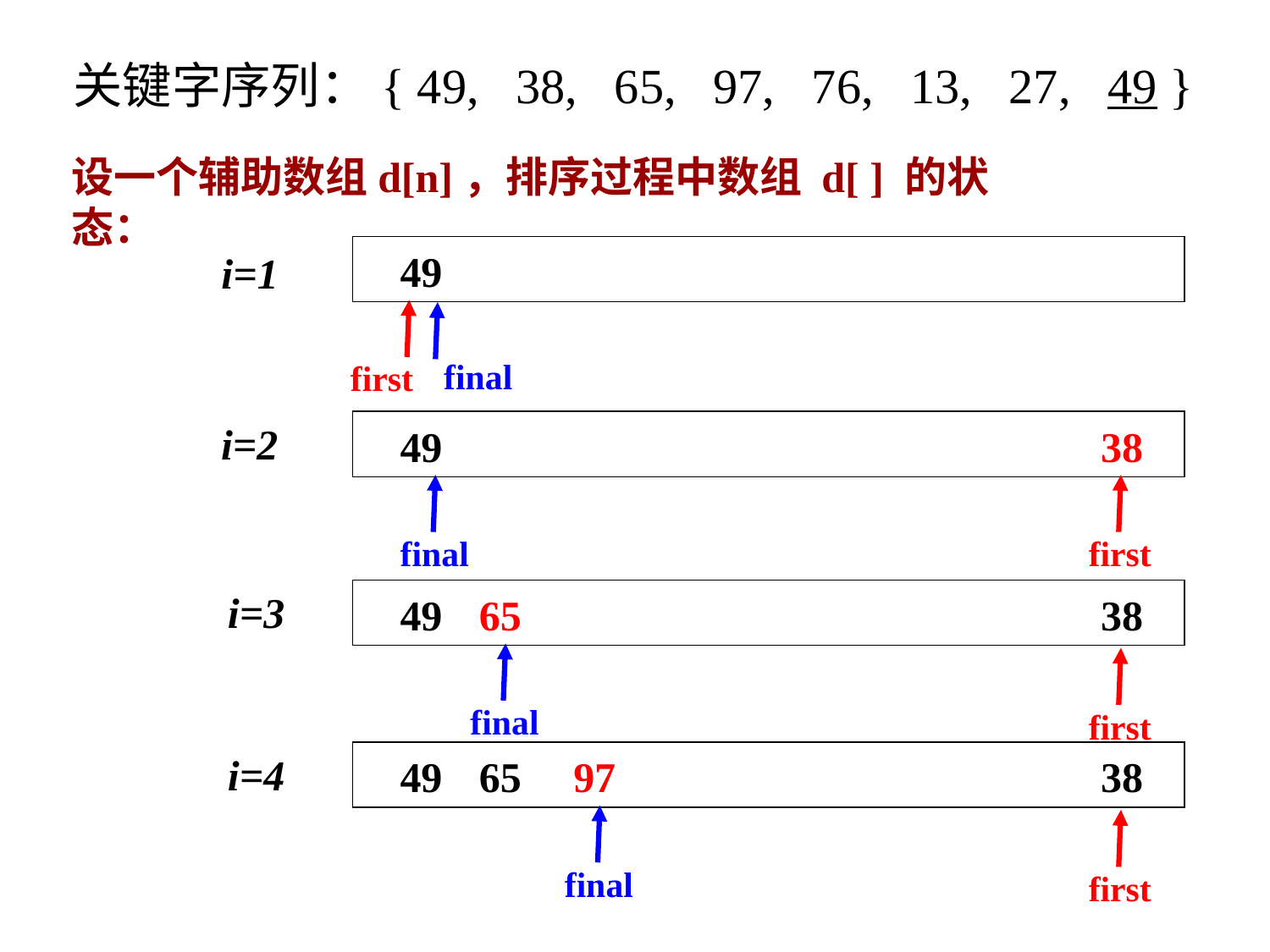

关键字序列：{ 49,   38,   65,   97,   76,   13,   27,   49 }
设一个辅助数组d[n]，排序过程中数组 d[ ] 的状态：

49
i=1

final
first
i=2

49
38

final

first
i=3

49
65
38

final

first
i=4

49
65
97
38

final

first